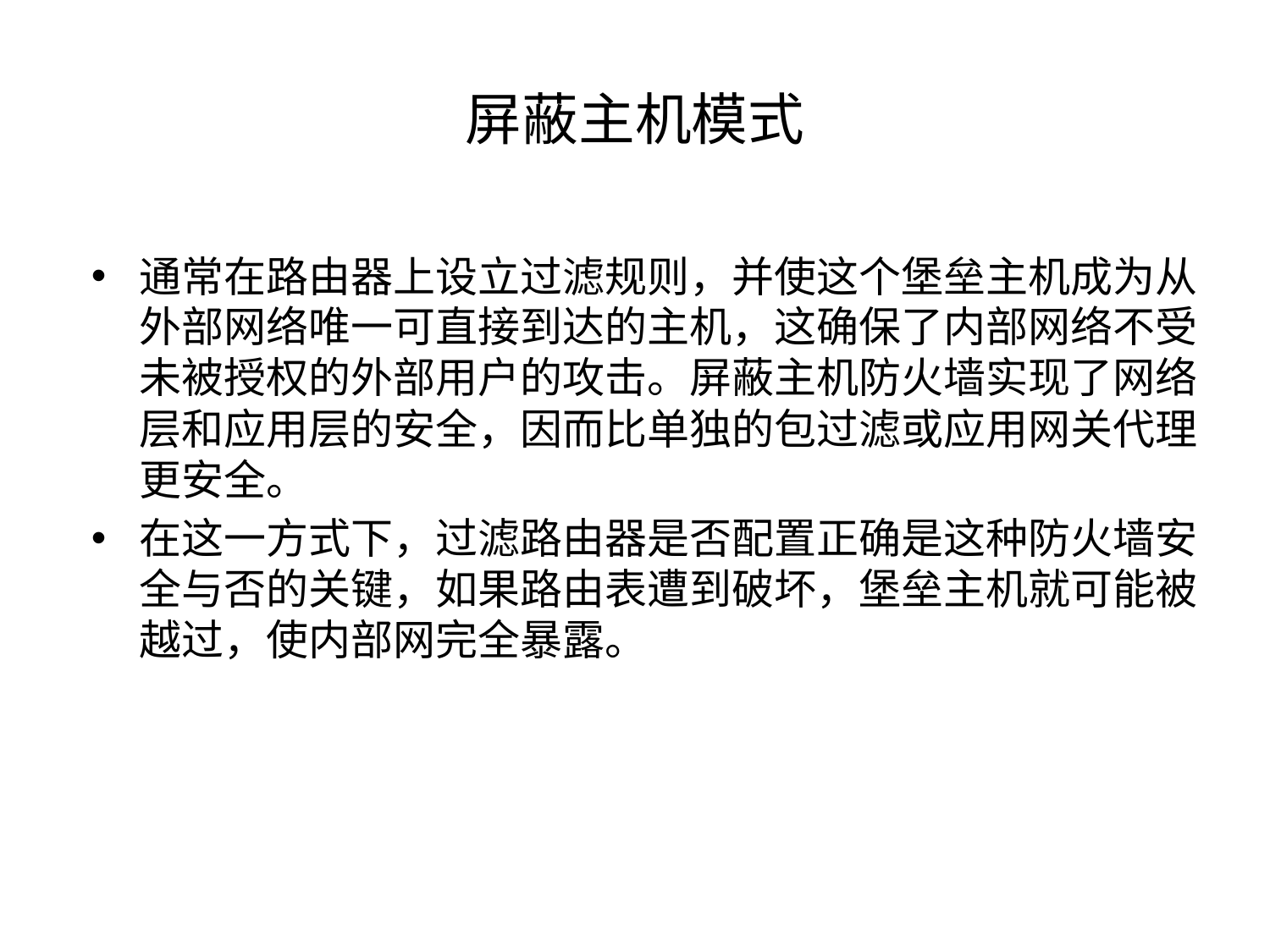

# 屏蔽主机模式
通常在路由器上设立过滤规则，并使这个堡垒主机成为从外部网络唯一可直接到达的主机，这确保了内部网络不受未被授权的外部用户的攻击。屏蔽主机防火墙实现了网络层和应用层的安全，因而比单独的包过滤或应用网关代理更安全。
在这一方式下，过滤路由器是否配置正确是这种防火墙安全与否的关键，如果路由表遭到破坏，堡垒主机就可能被越过，使内部网完全暴露。